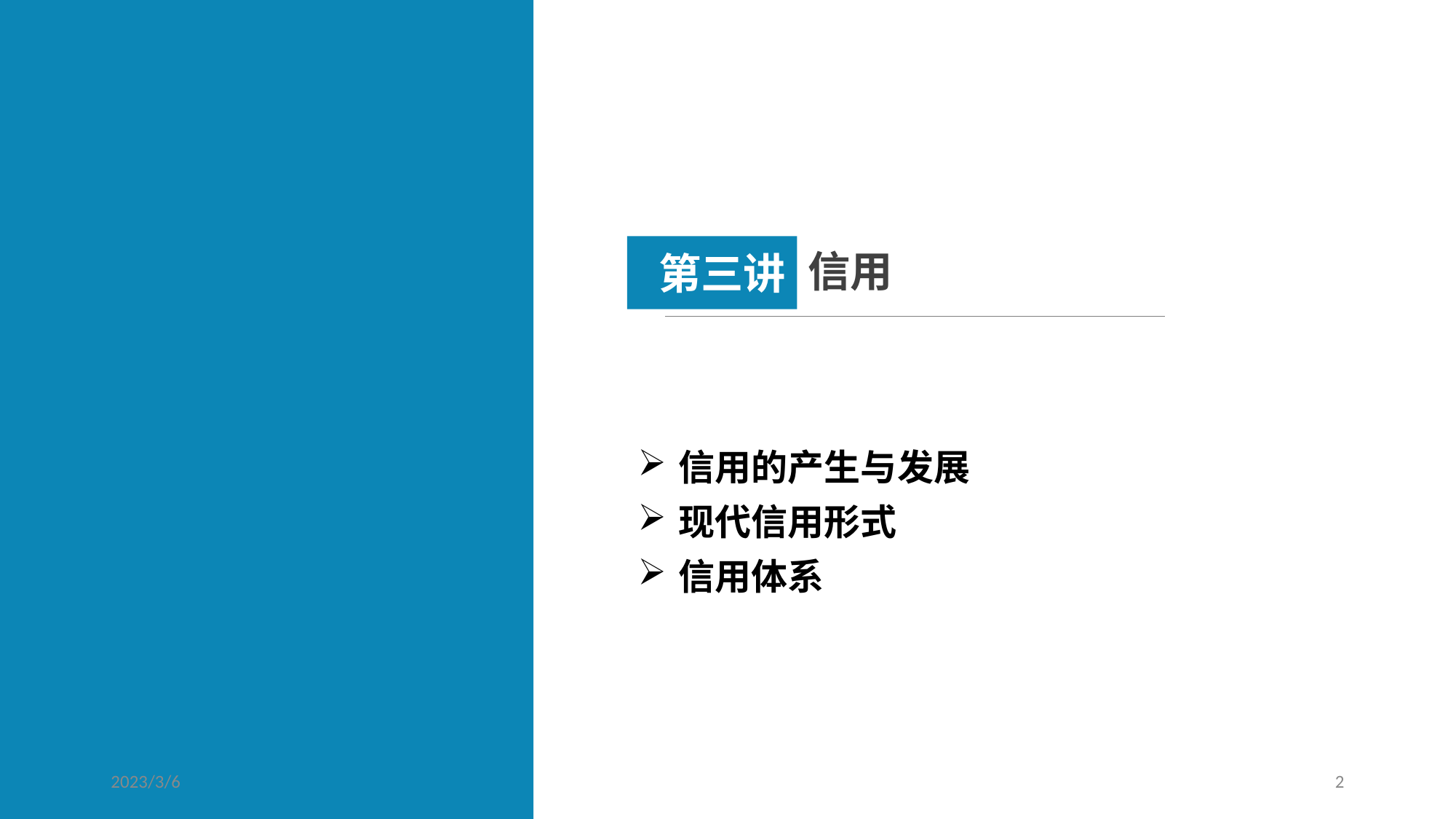

第三讲
信用
信用的产生与发展
现代信用形式
信用体系
2023/3/6
2